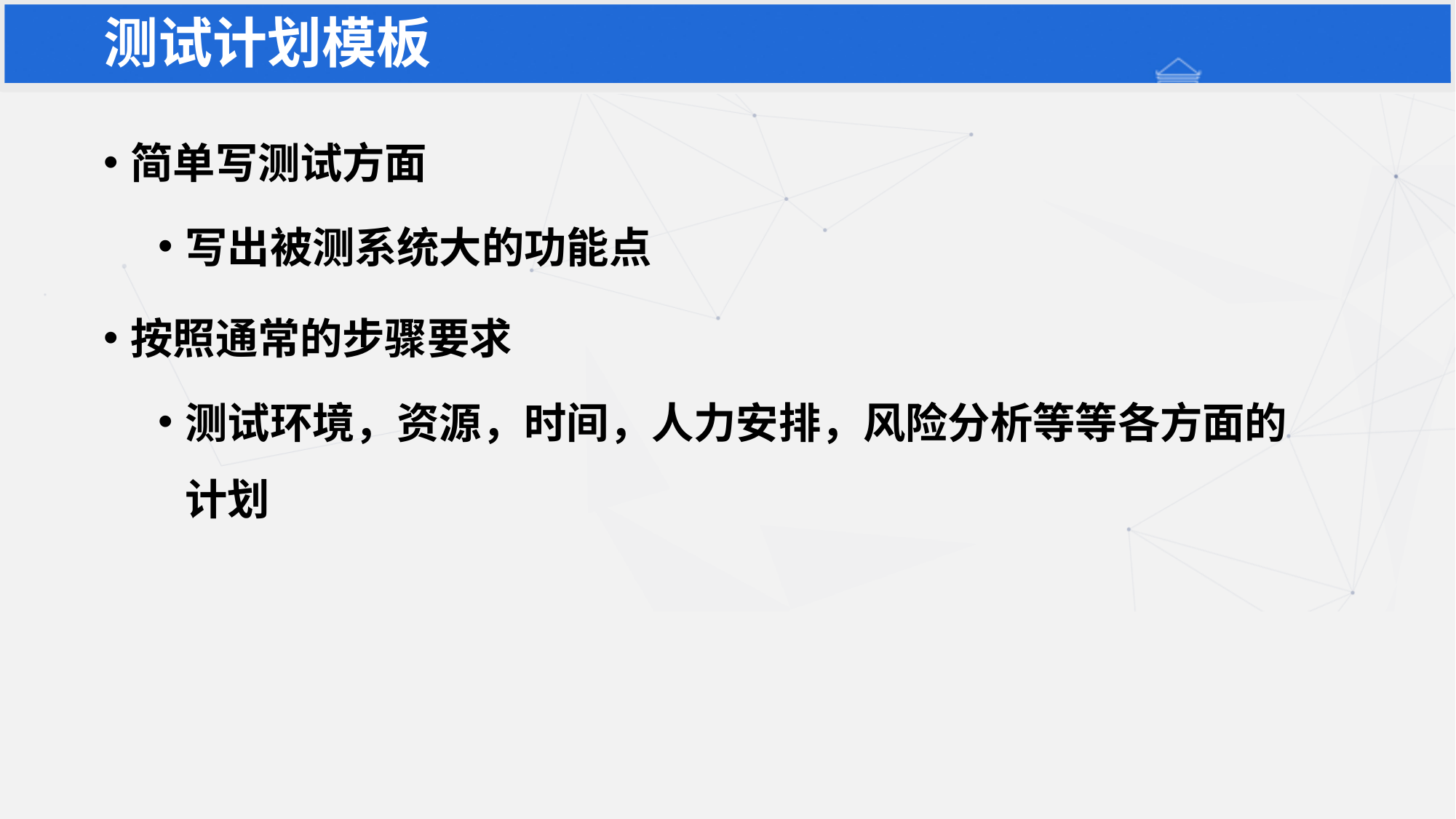

测试计划模板
简单写测试方面
写出被测系统大的功能点
按照通常的步骤要求
测试环境，资源，时间，人力安排，风险分析等等各方面的计划